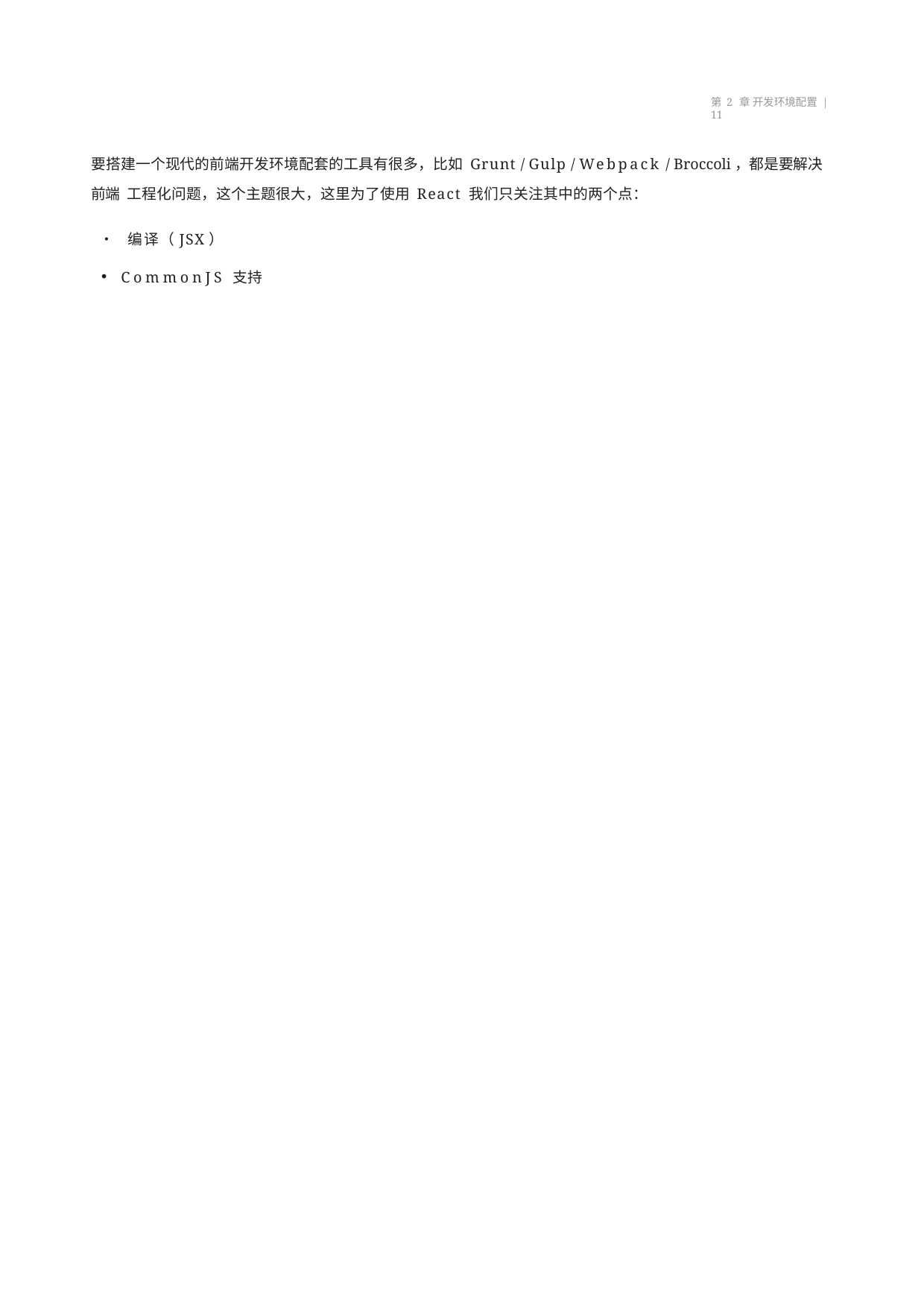

第 2 章 开发环境配置 | 11
要搭建一个现代的前端开发环境配套的工具有很多，比如 Grunt / Gulp / Webpack / Broccoli，都是要解决前端  工程化问题，这个主题很大，这里为了使用 React 我们只关注其中的两个点：

• 编译（JSX）

CommonJS 支持